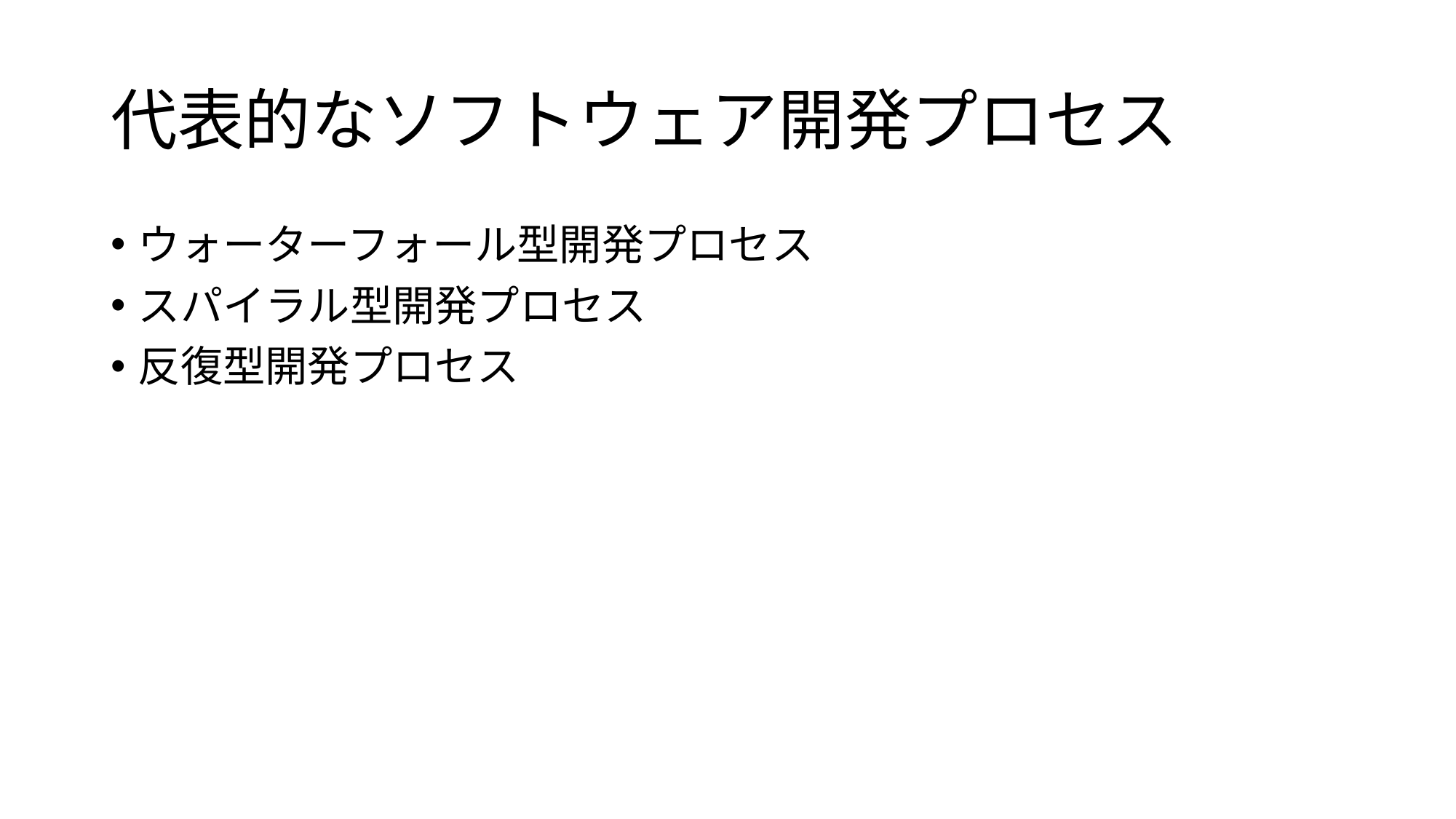

# 代表的なソフトウェア開発プロセス
ウォーターフォール型開発プロセス
スパイラル型開発プロセス
反復型開発プロセス